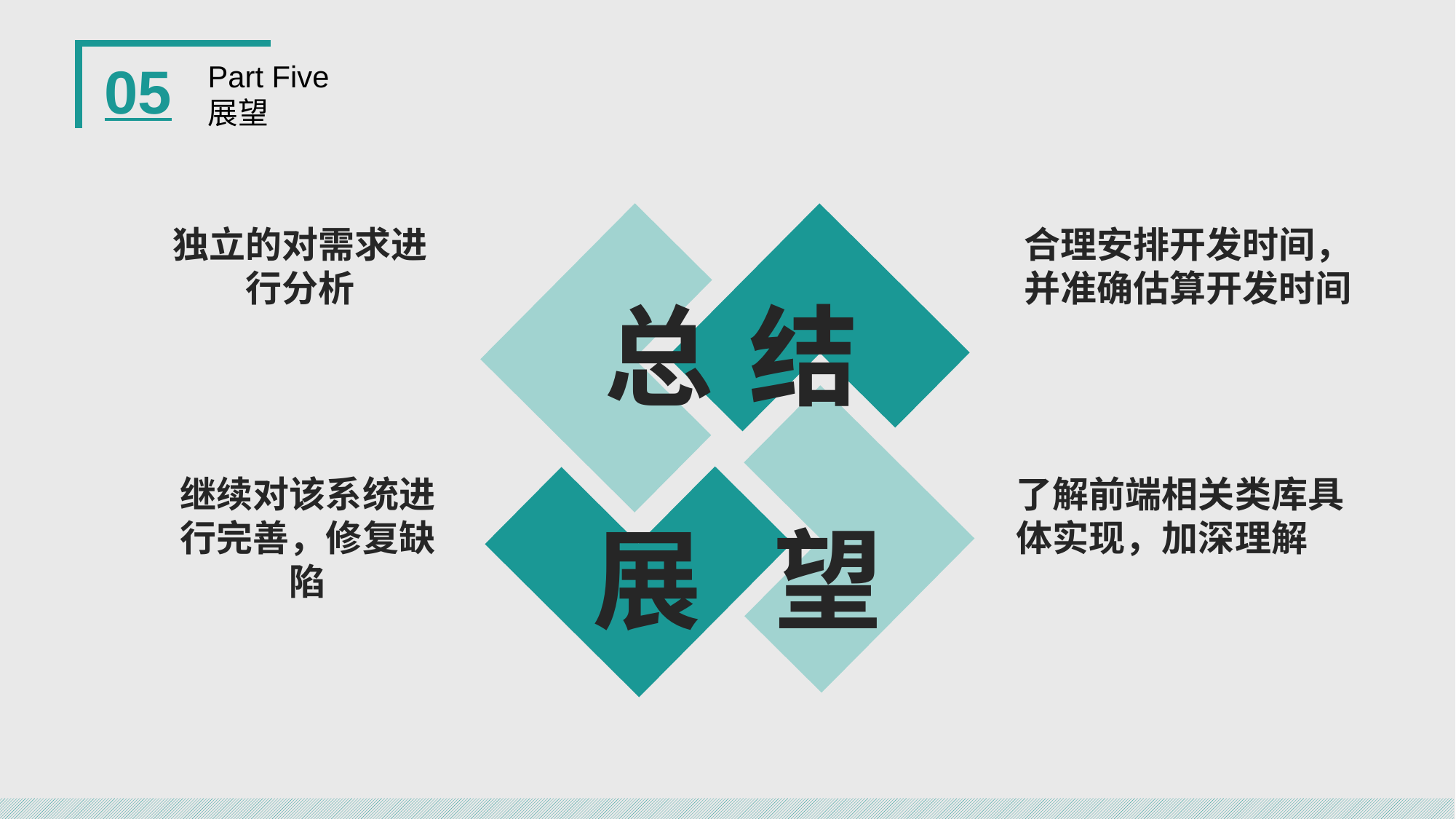

05
Part Five
展望
独立的对需求进行分析
合理安排开发时间，并准确估算开发时间

总
结

继续对该系统进行完善，修复缺陷

了解前端相关类库具体实现，加深理解
展
望